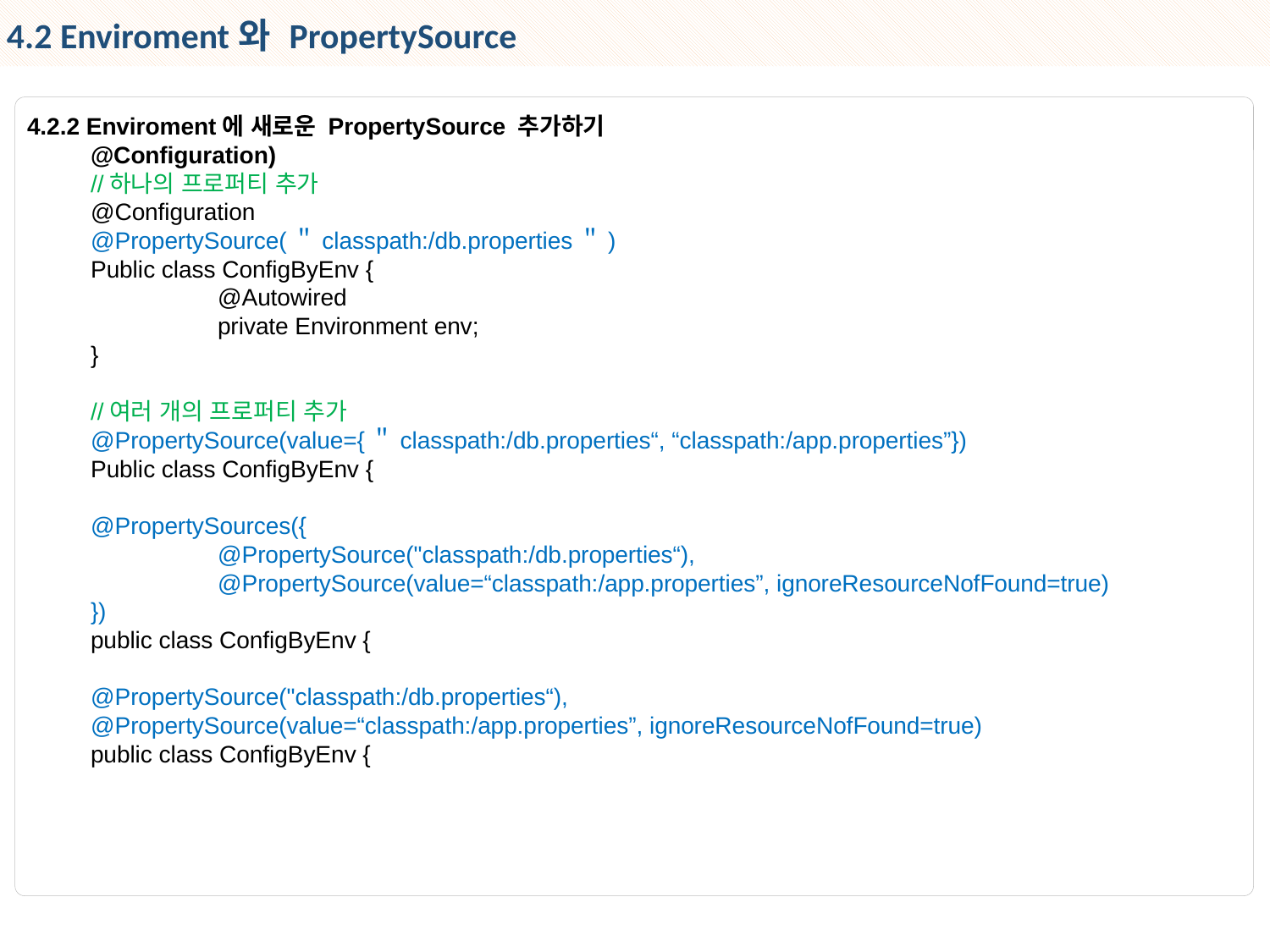

4.2 Enviroment와 PropertySource
4.2.2 Enviroment에 새로운 PropertySource 추가하기
@Configuration)
//하나의 프로퍼티 추가
@Configuration
@PropertySource(＂classpath:/db.properties＂)
Public class ConfigByEnv {
	@Autowired
	private Environment env;
}

//여러 개의 프로퍼티 추가
@PropertySource(value={＂classpath:/db.properties“, “classpath:/app.properties”})
Public class ConfigByEnv {

@PropertySources({
	@PropertySource("classpath:/db.properties“),
	@PropertySource(value=“classpath:/app.properties”, ignoreResourceNofFound=true)
})
public class ConfigByEnv {

@PropertySource("classpath:/db.properties“),
@PropertySource(value=“classpath:/app.properties”, ignoreResourceNofFound=true)
public class ConfigByEnv {